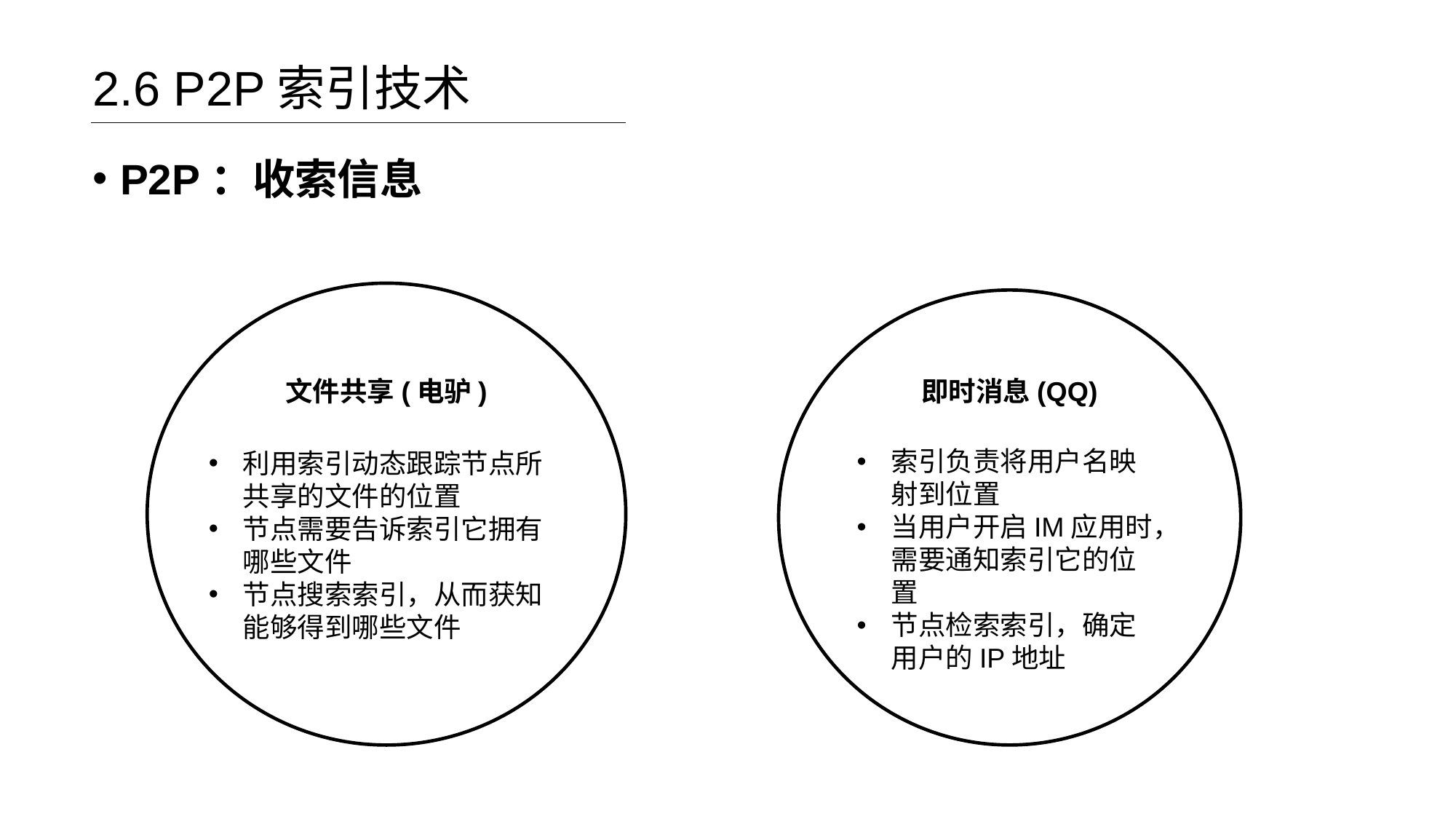

# 2.6 P2P索引技术
P2P：收索信息

文件共享(电驴)
即时消息(QQ)
索引负责将用户名映射到位置
当用户开启IM应用时，需要通知索引它的位置
节点检索索引，确定用户的IP地址
利用索引动态跟踪节点所共享的文件的位置
节点需要告诉索引它拥有哪些文件
节点搜索索引，从而获知能够得到哪些文件